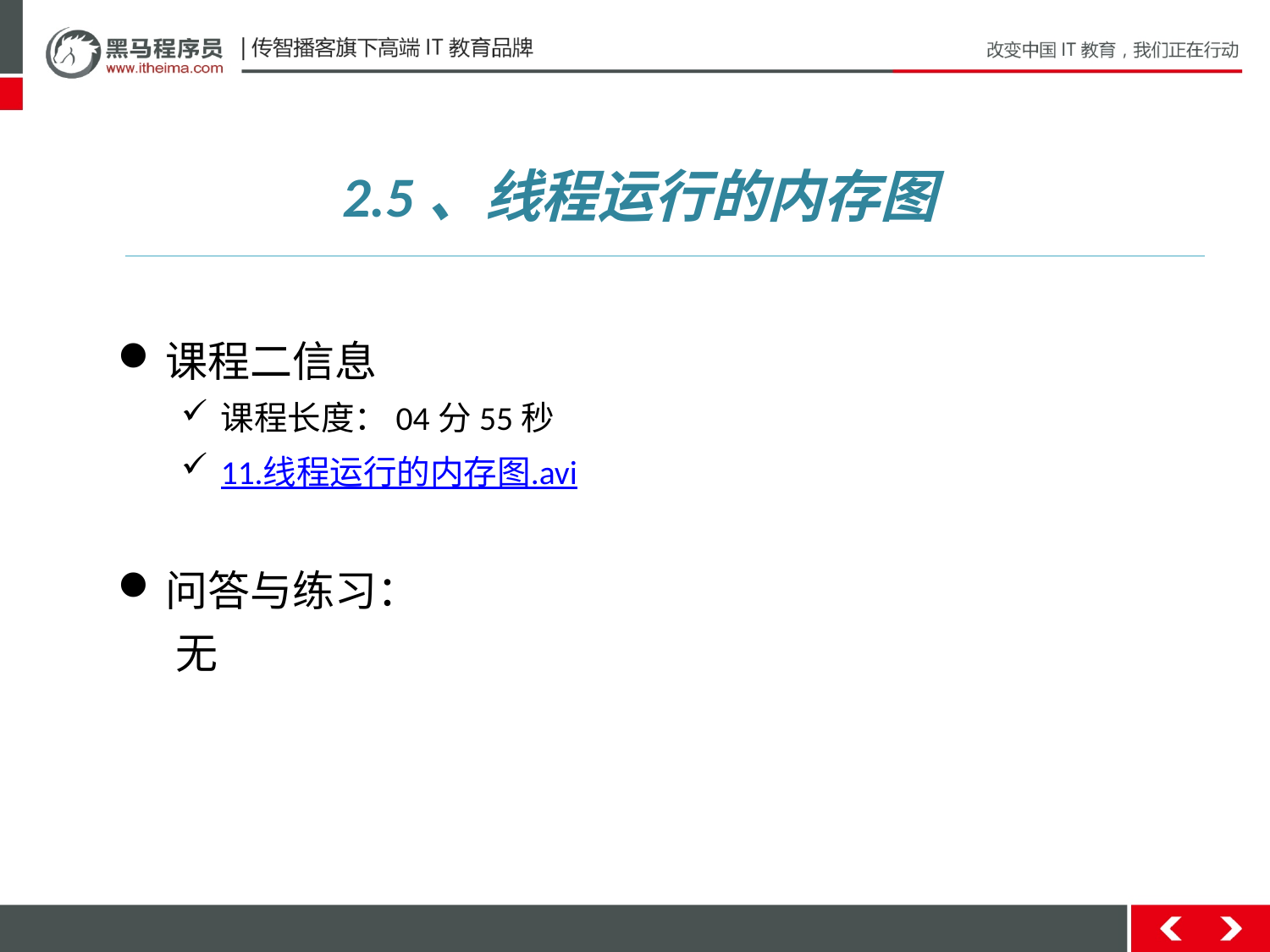

2.5、线程运行的内存图

课程二信息
课程长度：04分55秒
11.线程运行的内存图.avi

问答与练习：
     无